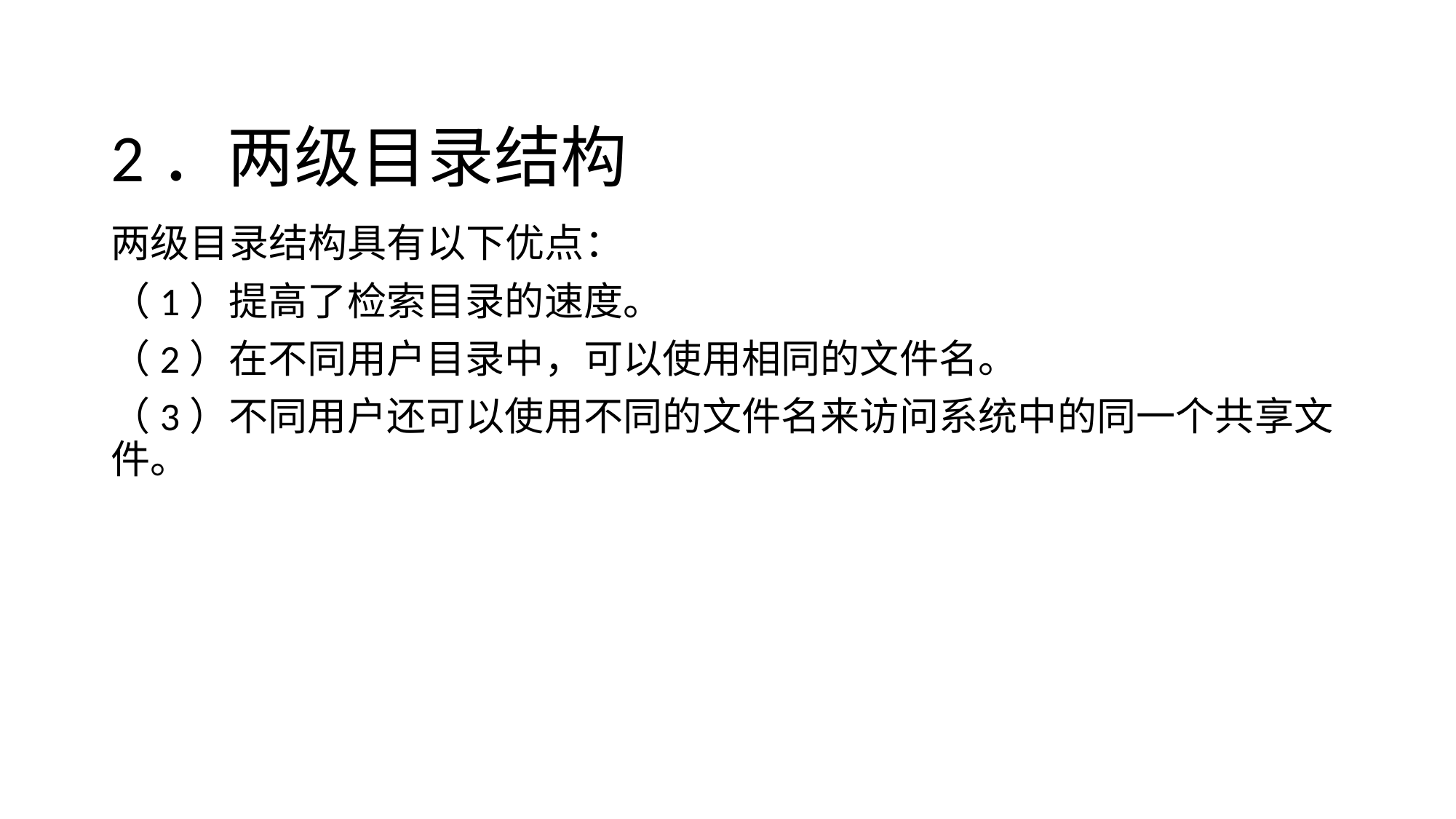

2．两级目录结构
两级目录结构具有以下优点：
（1）提高了检索目录的速度。
（2）在不同用户目录中，可以使用相同的文件名。
（3）不同用户还可以使用不同的文件名来访问系统中的同一个共享文件。
8